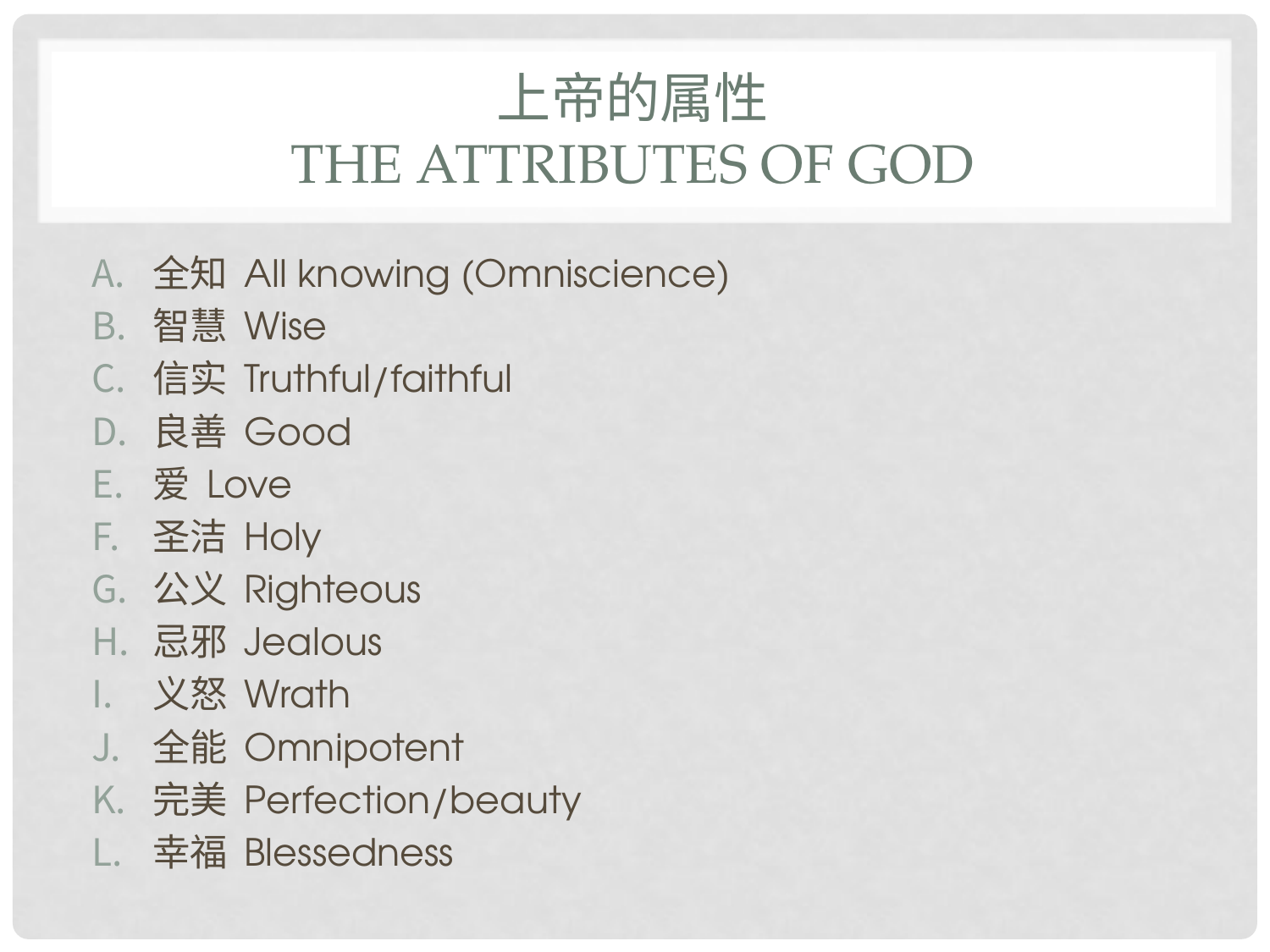

# 上帝的属性 The attributes of God
全知 All knowing (Omniscience)
智慧 Wise
信实 Truthful/faithful
良善 Good
爱 Love
圣洁 Holy
公义 Righteous
忌邪 Jealous
义怒 Wrath
全能 Omnipotent
完美 Perfection/beauty
幸福 Blessedness